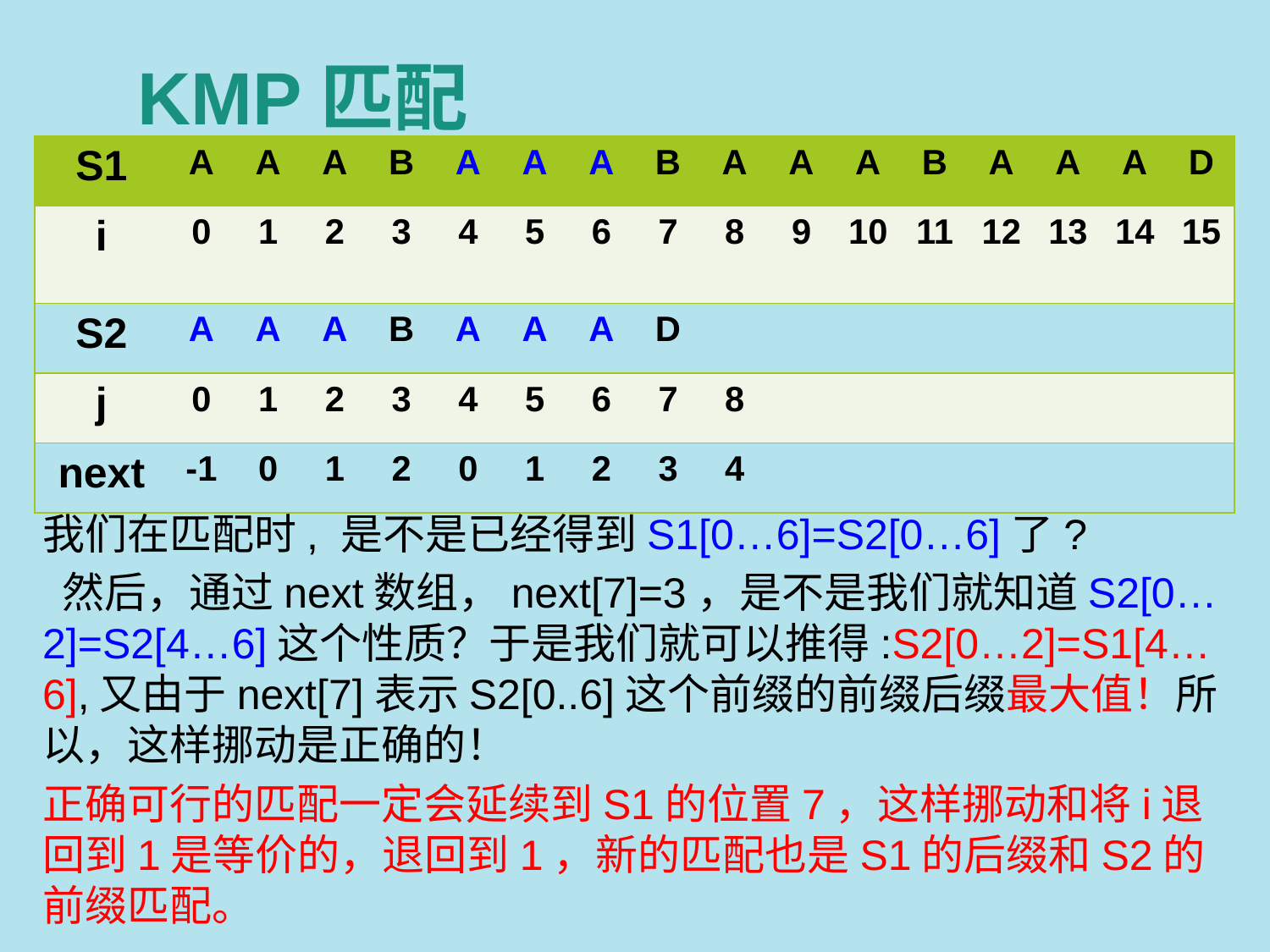

# KMP匹配
| S1 | A | A | A | B | A | A | A | B | A | A | A | B | A | A | A | D |
| --- | --- | --- | --- | --- | --- | --- | --- | --- | --- | --- | --- | --- | --- | --- | --- | --- |
| i | 0 | 1 | 2 | 3 | 4 | 5 | 6 | 7 | 8 | 9 | 10 | 11 | 12 | 13 | 14 | 15 |
| S2 | A | A | A | B | A | A | A | D |  |  |  |  |  |  |  |  |
| j | 0 | 1 | 2 | 3 | 4 | 5 | 6 | 7 | 8 |  |  |  |  |  |  |  |
| next | -1 | 0 | 1 | 2 | 0 | 1 | 2 | 3 | 4 |  |  |  |  |  |  |  |

我们在匹配时, 是不是已经得到S1[0…6]=S2[0…6]了?
 然后，通过next数组，next[7]=3，是不是我们就知道S2[0…2]=S2[4…6]这个性质？于是我们就可以推得:S2[0…2]=S1[4…6],又由于next[7]表示S2[0..6]这个前缀的前缀后缀最大值！所以，这样挪动是正确的！
正确可行的匹配一定会延续到S1的位置7，这样挪动和将i退回到1是等价的，退回到1，新的匹配也是S1的后缀和S2的前缀匹配。